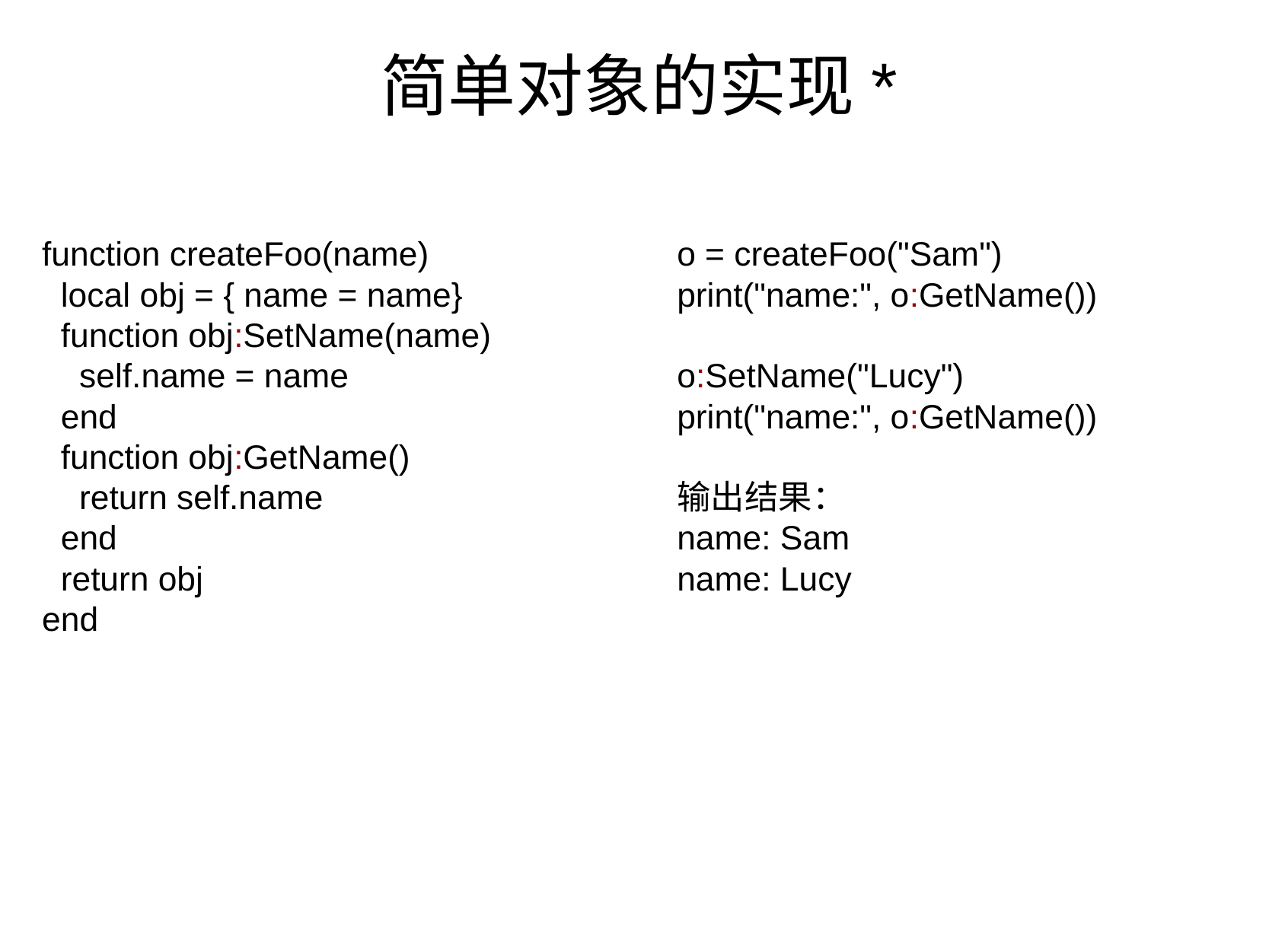

# 简单对象的实现*
function createFoo(name)
  local obj = { name = name}
  function obj:SetName(name)
    self.name = name
  end
  function obj:GetName()
    return self.name
  end
  return obj
end
o = createFoo("Sam")
print("name:", o:GetName())

o:SetName("Lucy")
print("name:", o:GetName())

输出结果：
name: Sam
name: Lucy